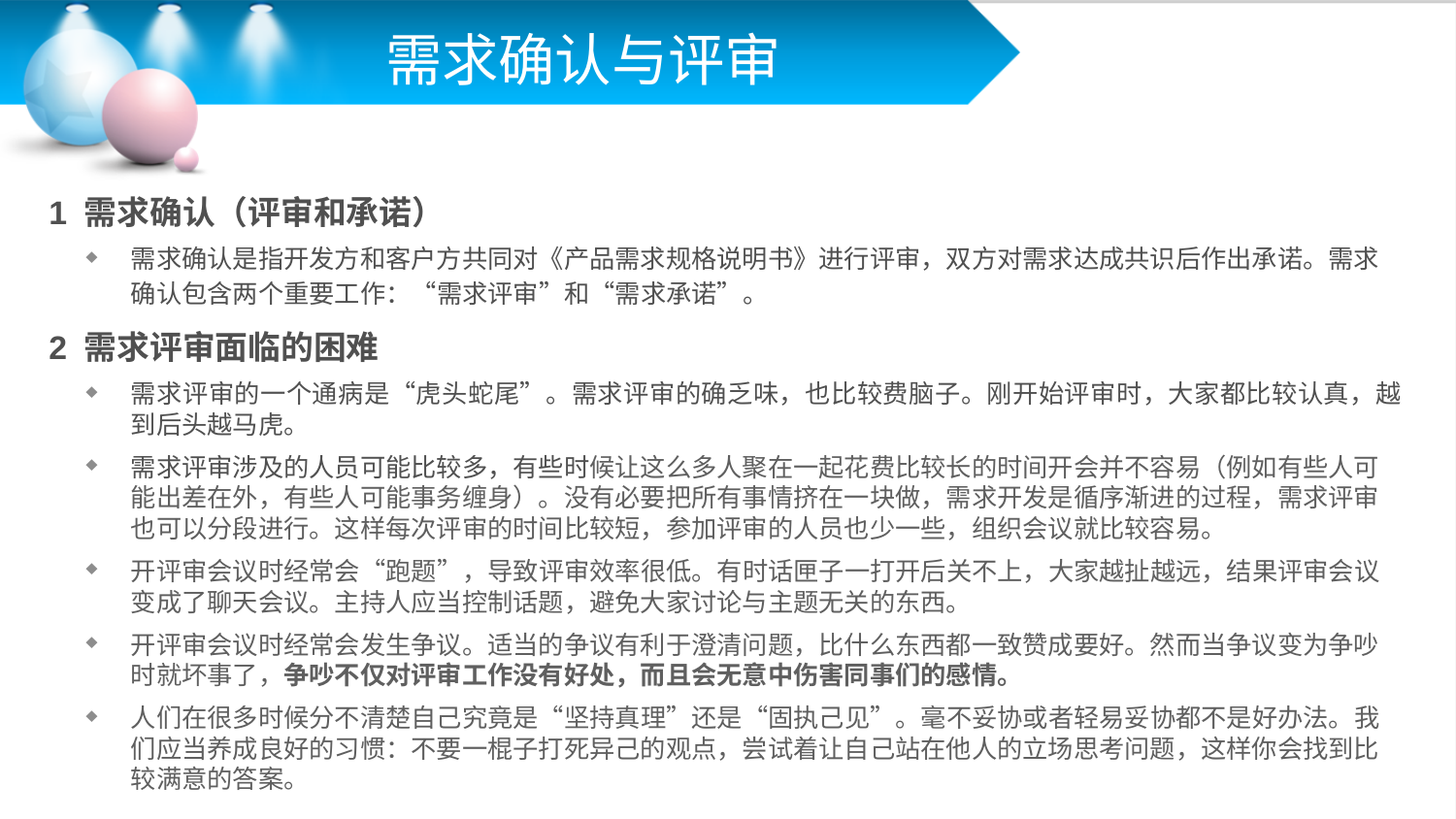

需求确认与评审
1 需求确认（评审和承诺）
需求确认是指开发方和客户方共同对《产品需求规格说明书》进行评审，双方对需求达成共识后作出承诺。需求确认包含两个重要工作：“需求评审”和“需求承诺”。
2 需求评审面临的困难
需求评审的一个通病是“虎头蛇尾”。需求评审的确乏味，也比较费脑子。刚开始评审时，大家都比较认真，越到后头越马虎。
需求评审涉及的人员可能比较多，有些时候让这么多人聚在一起花费比较长的时间开会并不容易（例如有些人可能出差在外，有些人可能事务缠身）。没有必要把所有事情挤在一块做，需求开发是循序渐进的过程，需求评审也可以分段进行。这样每次评审的时间比较短，参加评审的人员也少一些，组织会议就比较容易。
开评审会议时经常会“跑题”，导致评审效率很低。有时话匣子一打开后关不上，大家越扯越远，结果评审会议变成了聊天会议。主持人应当控制话题，避免大家讨论与主题无关的东西。
开评审会议时经常会发生争议。适当的争议有利于澄清问题，比什么东西都一致赞成要好。然而当争议变为争吵时就坏事了，争吵不仅对评审工作没有好处，而且会无意中伤害同事们的感情。
人们在很多时候分不清楚自己究竟是“坚持真理”还是“固执己见”。毫不妥协或者轻易妥协都不是好办法。我们应当养成良好的习惯：不要一棍子打死异己的观点，尝试着让自己站在他人的立场思考问题，这样你会找到比较满意的答案。